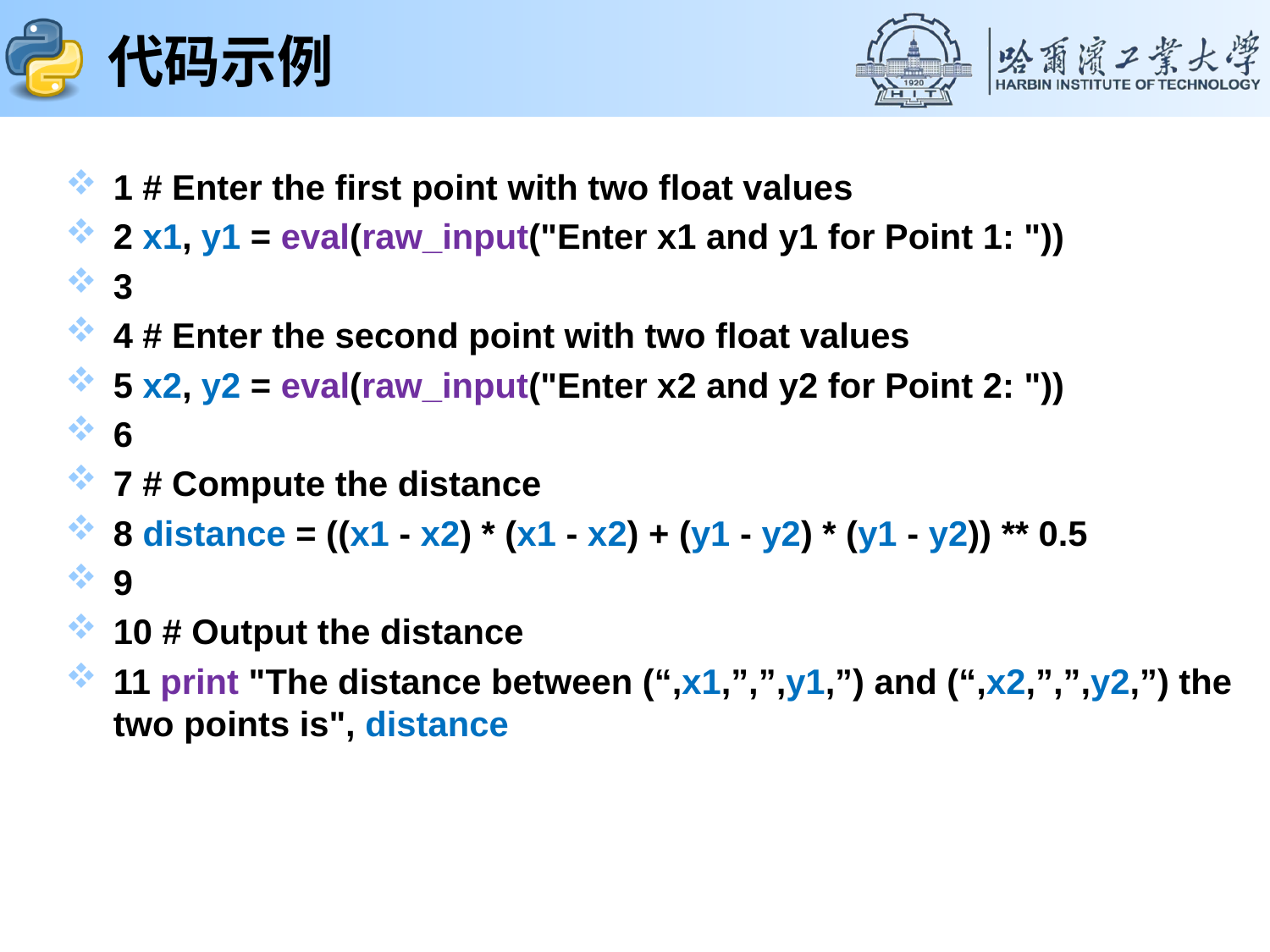

# 代码示例
1 # Enter the first point with two float values
2 x1, y1 = eval(raw_input("Enter x1 and y1 for Point 1: "))
3
4 # Enter the second point with two float values
5 x2, y2 = eval(raw_input("Enter x2 and y2 for Point 2: "))
6
7 # Compute the distance
8 distance = ((x1 - x2) * (x1 - x2) + (y1 - y2) * (y1 - y2)) ** 0.5
9
10 # Output the distance
11 print "The distance between (“,x1,”,”,y1,”) and (“,x2,”,”,y2,”) the two points is", distance